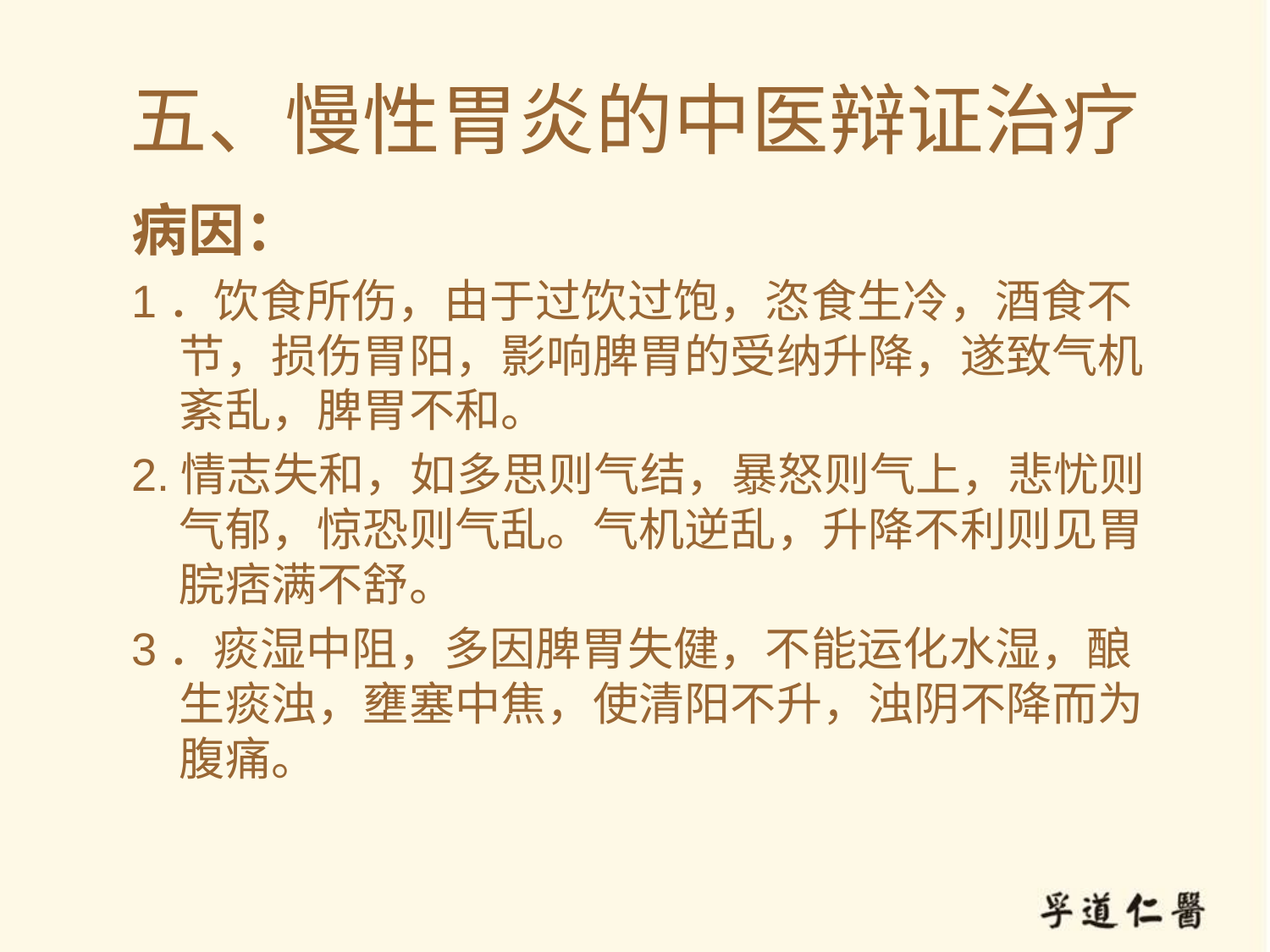

# 五、慢性胃炎的中医辩证治疗
病因：
1．饮食所伤，由于过饮过饱，恣食生冷，酒食不节，损伤胃阳，影响脾胃的受纳升降，遂致气机紊乱，脾胃不和。
2.情志失和，如多思则气结，暴怒则气上，悲忧则气郁，惊恐则气乱。气机逆乱，升降不利则见胃脘痞满不舒。
3．痰湿中阻，多因脾胃失健，不能运化水湿，酿生痰浊，壅塞中焦，使清阳不升，浊阴不降而为腹痛。